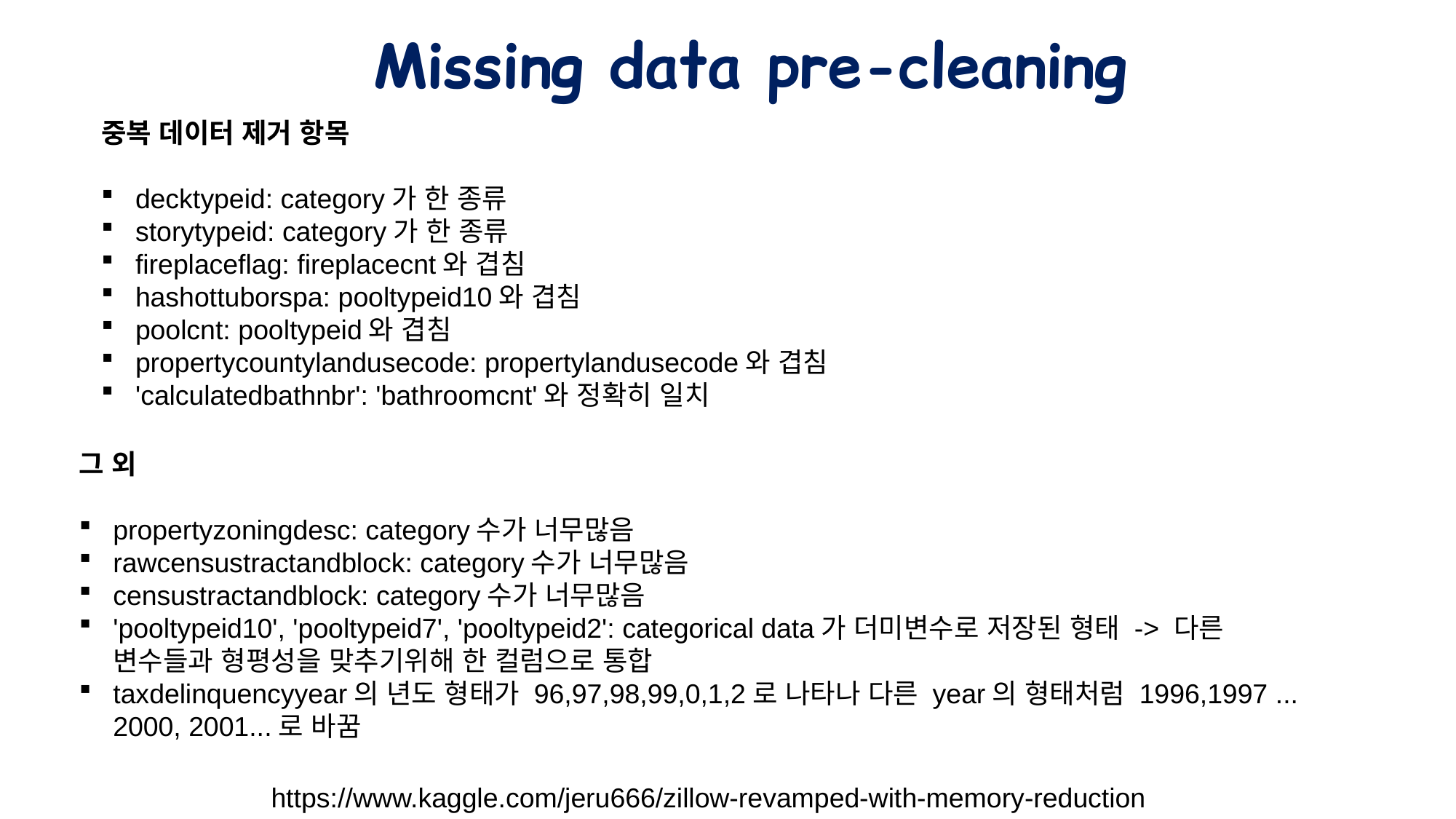

Missing data pre-cleaning
중복 데이터 제거 항목

decktypeid: category가 한 종류
storytypeid: category가 한 종류
fireplaceflag: fireplacecnt와 겹침
hashottuborspa: pooltypeid10와 겹침
poolcnt: pooltypeid와 겹침
propertycountylandusecode: propertylandusecode와 겹침
'calculatedbathnbr': 'bathroomcnt'와 정확히 일치
그 외

propertyzoningdesc: category수가 너무많음
rawcensustractandblock: category수가 너무많음
censustractandblock: category수가 너무많음
'pooltypeid10', 'pooltypeid7', 'pooltypeid2': categorical data가 더미변수로 저장된 형태 -> 다른 변수들과 형평성을 맞추기위해 한 컬럼으로 통합
taxdelinquencyyear의 년도 형태가 96,97,98,99,0,1,2로 나타나 다른 year의 형태처럼 1996,1997 ... 2000, 2001...로 바꿈
https://www.kaggle.com/jeru666/zillow-revamped-with-memory-reduction